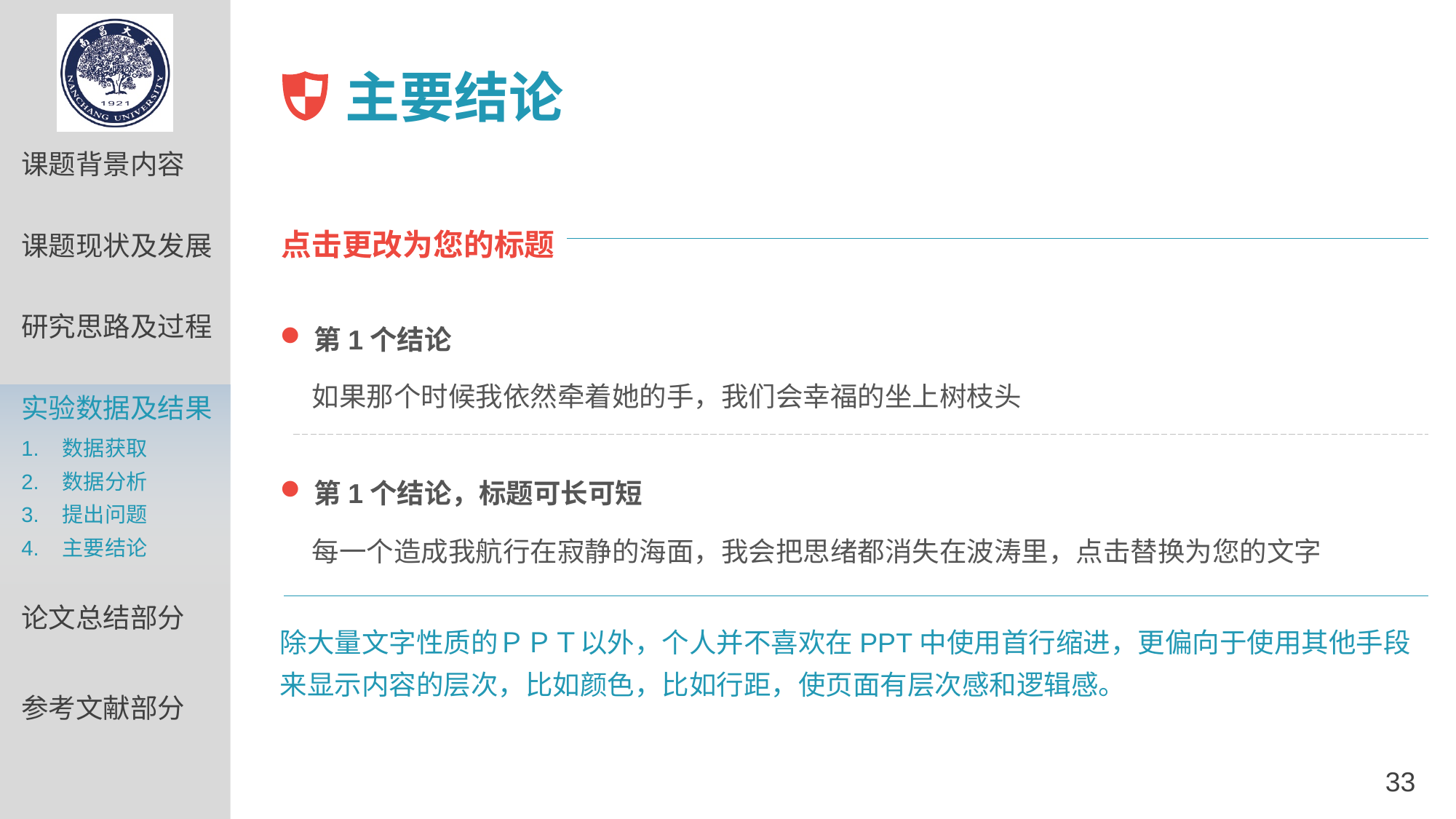

主要结论

点击更改为您的标题
第1个结论
如果那个时候我依然牵着她的手，我们会幸福的坐上树枝头
第1个结论，标题可长可短
每一个造成我航行在寂静的海面，我会把思绪都消失在波涛里，点击替换为您的文字
除大量文字性质的ＰＰＴ以外，个人并不喜欢在PPT中使用首行缩进，更偏向于使用其他手段来显示内容的层次，比如颜色，比如行距，使页面有层次感和逻辑感。